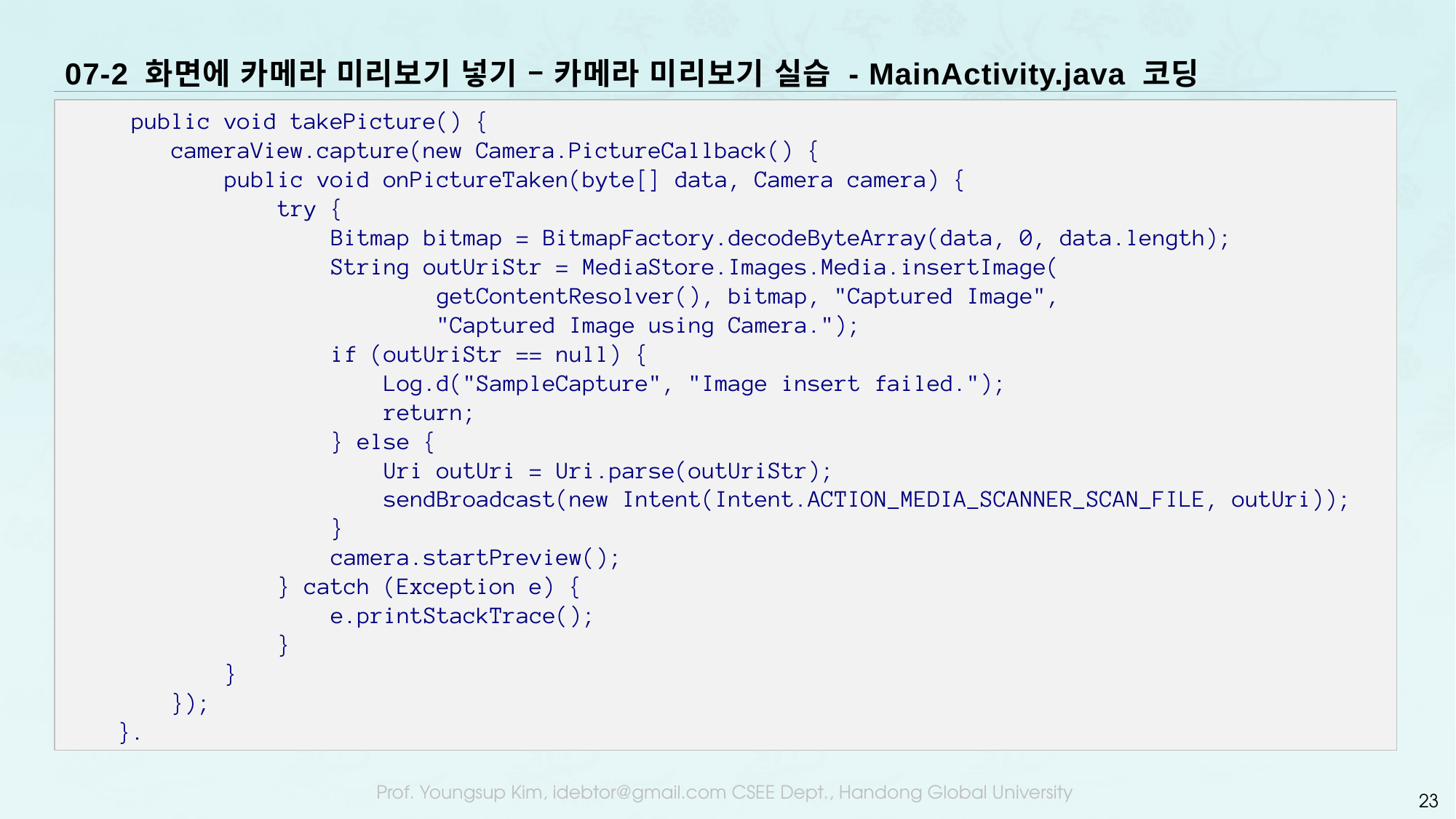

# 07-2 화면에 카메라 미리보기 넣기 – 카메라 미리보기 실습 - MainActivity.java 코딩

     public void takePicture() {
        cameraView.capture(new Camera.PictureCallback() {
            public void onPictureTaken(byte[] data, Camera camera) {
                try {
                    Bitmap bitmap = BitmapFactory.decodeByteArray(data, 0, data.length);
                    String outUriStr = MediaStore.Images.Media.insertImage(
                            getContentResolver(), bitmap, "Captured Image",
                            "Captured Image using Camera.");
                    if (outUriStr == null) {
                        Log.d("SampleCapture", "Image insert failed.");
                        return;
                    } else {
                        Uri outUri = Uri.parse(outUriStr);
                        sendBroadcast(new Intent(Intent.ACTION_MEDIA_SCANNER_SCAN_FILE, outUri));
                    }
                    camera.startPreview();
                } catch (Exception e) {
                    e.printStackTrace();
                }
            }
        });
    }.
23